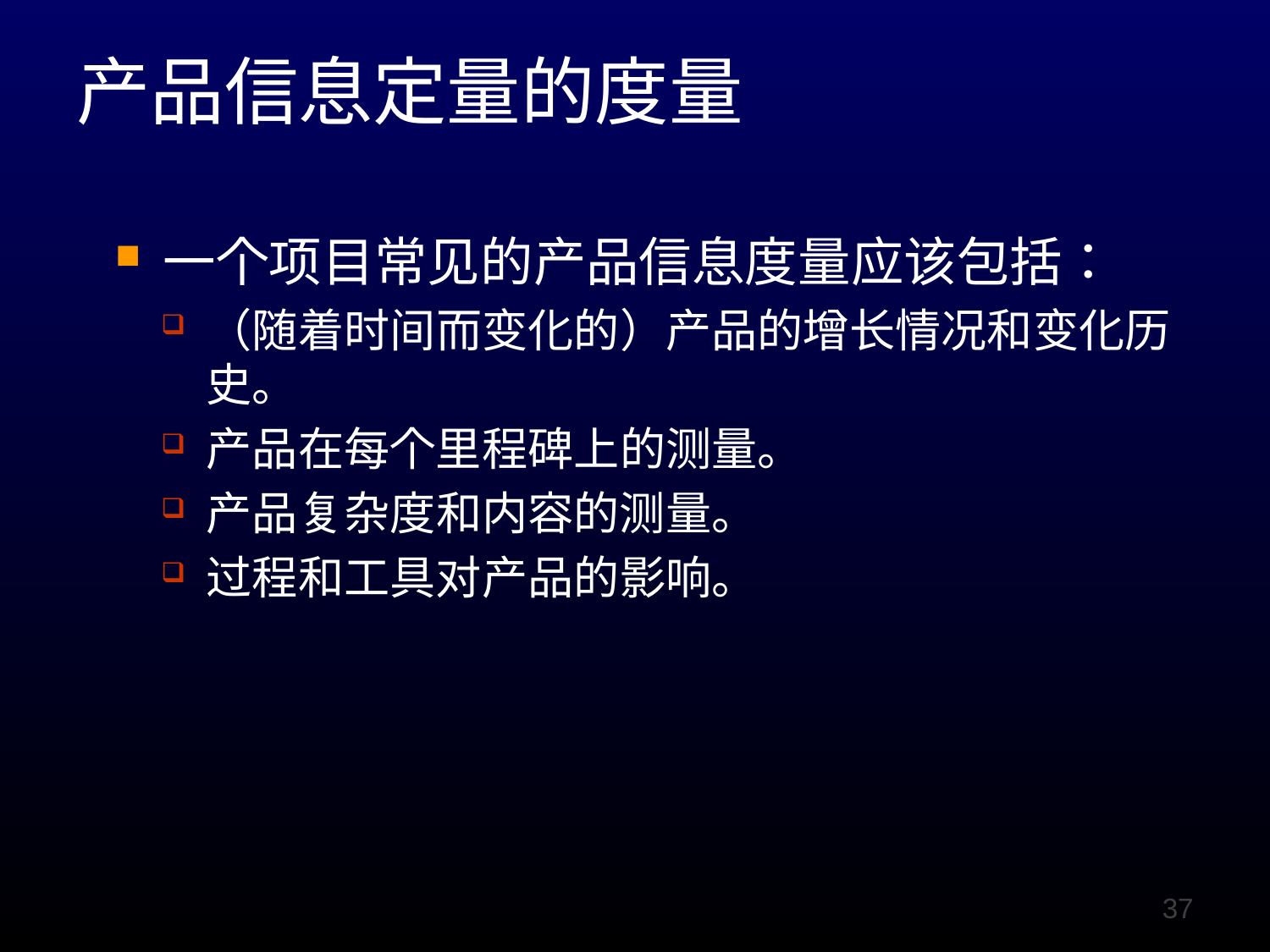

# 产品信息定量的度量
一个项目常见的产品信息度量应该包括：
（随着时间而变化的）产品的增长情况和变化历史。
产品在每个里程碑上的测量。
产品复杂度和内容的测量。
过程和工具对产品的影响。
37